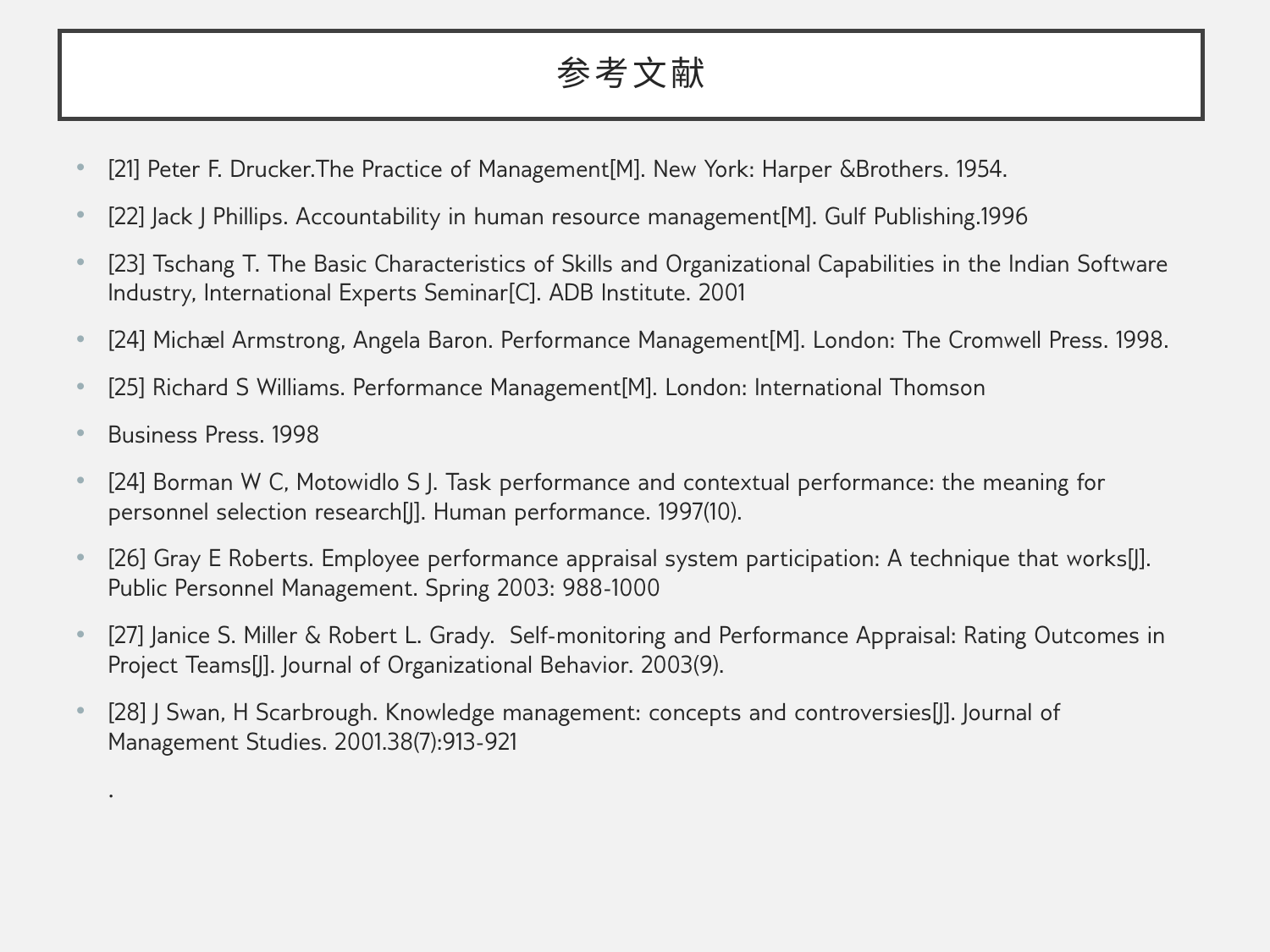

# 参考文献
[21] Peter F. Drucker.The Practice of Management[M]. New York: Harper &Brothers. 1954.
[22] Jack J Phillips. Accountability in human resource management[M]. Gulf Publishing.1996
[23] Tschang T. The Basic Characteristics of Skills and Organizational Capabilities in the Indian Software Industry, International Experts Seminar[C]. ADB Institute. 2001
[24] Michael Armstrong, Angela Baron. Performance Management[M]. London: The Cromwell Press. 1998.
[25] Richard S Williams. Performance Management[M]. London: International Thomson
Business Press. 1998
[24] Borman W C, Motowidlo S J. Task performance and contextual performance: the meaning for personnel selection research[J]. Human performance. 1997(10).
[26] Gray E Roberts. Employee performance appraisal system participation: A technique that works[J].  Public Personnel Management. Spring 2003: 988-1000
[27] Janice S. Miller & Robert L. Grady.  Self-monitoring and Performance Appraisal: Rating Outcomes in Project Teams[J]. Journal of Organizational Behavior. 2003(9).
[28] J Swan, H Scarbrough. Knowledge management: concepts and controversies[J]. Journal of Management Studies. 2001.38(7):913-921
.